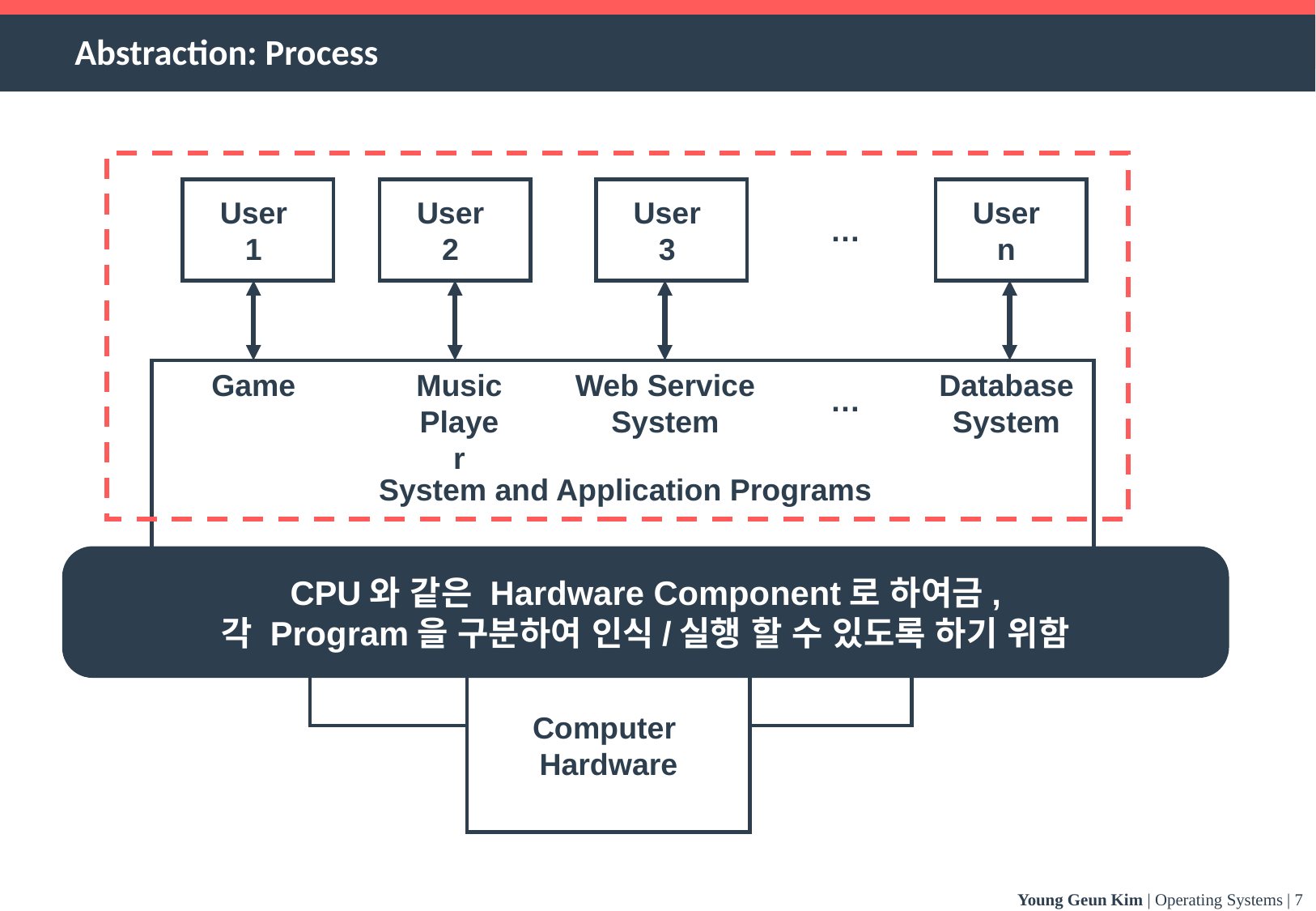

# Abstraction: Process

User
1

User
2

User
3

User
n
…

Game
Music Player
Web Service System
Database
System
…
System and Application Programs
CPU와 같은 Hardware Component로 하여금,
각 Program을 구분하여 인식/실행 할 수 있도록 하기 위함

Operating System

Computer
Hardware
Young Geun Kim | Operating Systems | 7